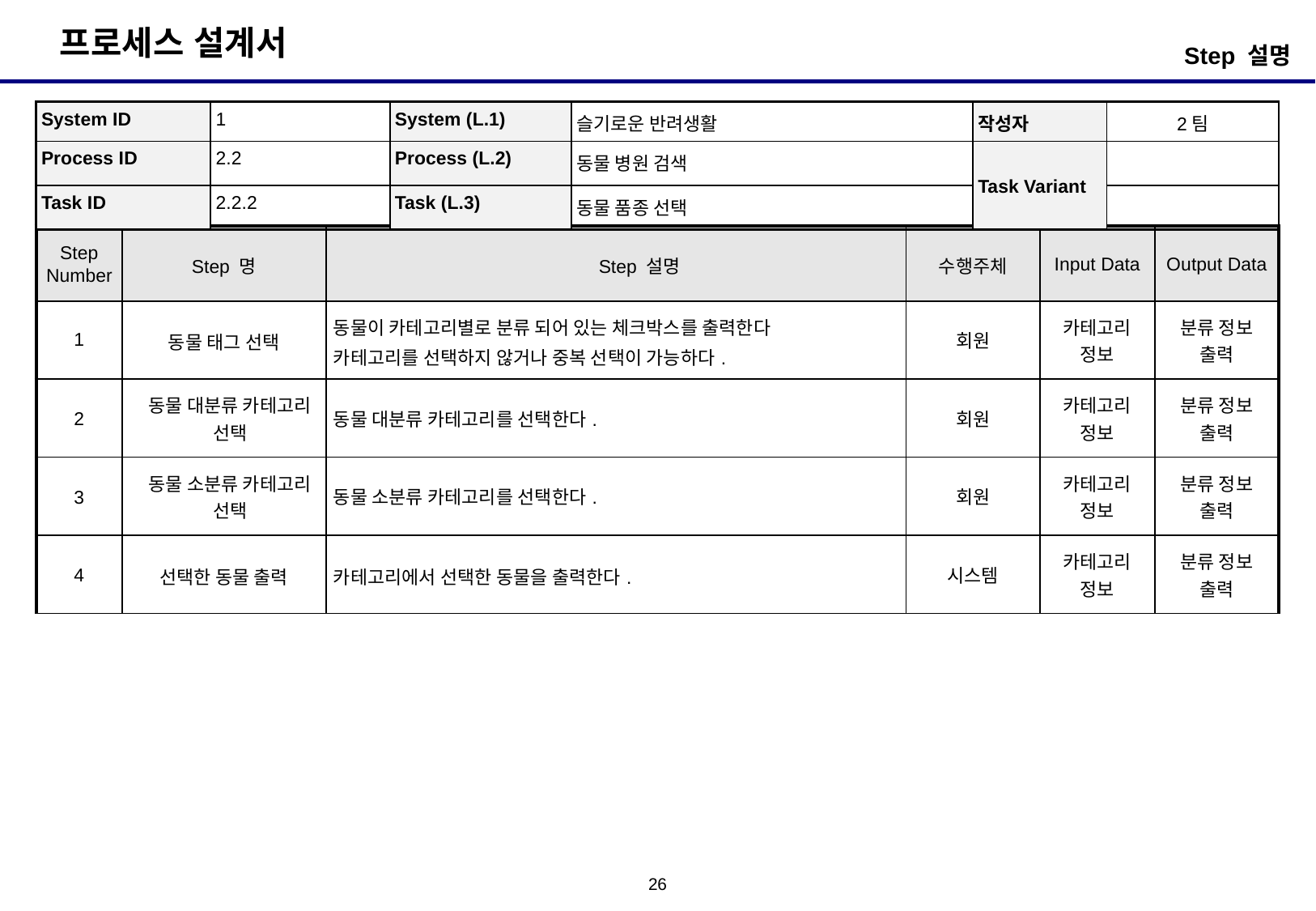

Step 설명
| System ID | 1 | System (L.1) | 슬기로운 반려생활 | 작성자 | 2팀 |
| --- | --- | --- | --- | --- | --- |
| Process ID | 2.2 | Process (L.2) | 동물 병원 검색 | Task Variant |  |
| Task ID | 2.2.2 | Task (L.3) | 동물 품종 선택 |  |  |
| Step Number | Step 명 | Step 설명 | 수행주체 | Input Data | Output Data |
| --- | --- | --- | --- | --- | --- |
| 1 | 동물 태그 선택 | 동물이 카테고리별로 분류 되어 있는 체크박스를 출력한다 카테고리를 선택하지 않거나 중복 선택이 가능하다. | 회원 | 카테고리 정보 | 분류 정보 출력 |
| 2 | 동물 대분류 카테고리 선택 | 동물 대분류 카테고리를 선택한다. | 회원 | 카테고리 정보 | 분류 정보 출력 |
| 3 | 동물 소분류 카테고리 선택 | 동물 소분류 카테고리를 선택한다. | 회원 | 카테고리 정보 | 분류 정보 출력 |
| 4 | 선택한 동물 출력 | 카테고리에서 선택한 동물을 출력한다. | 시스템 | 카테고리 정보 | 분류 정보 출력 |